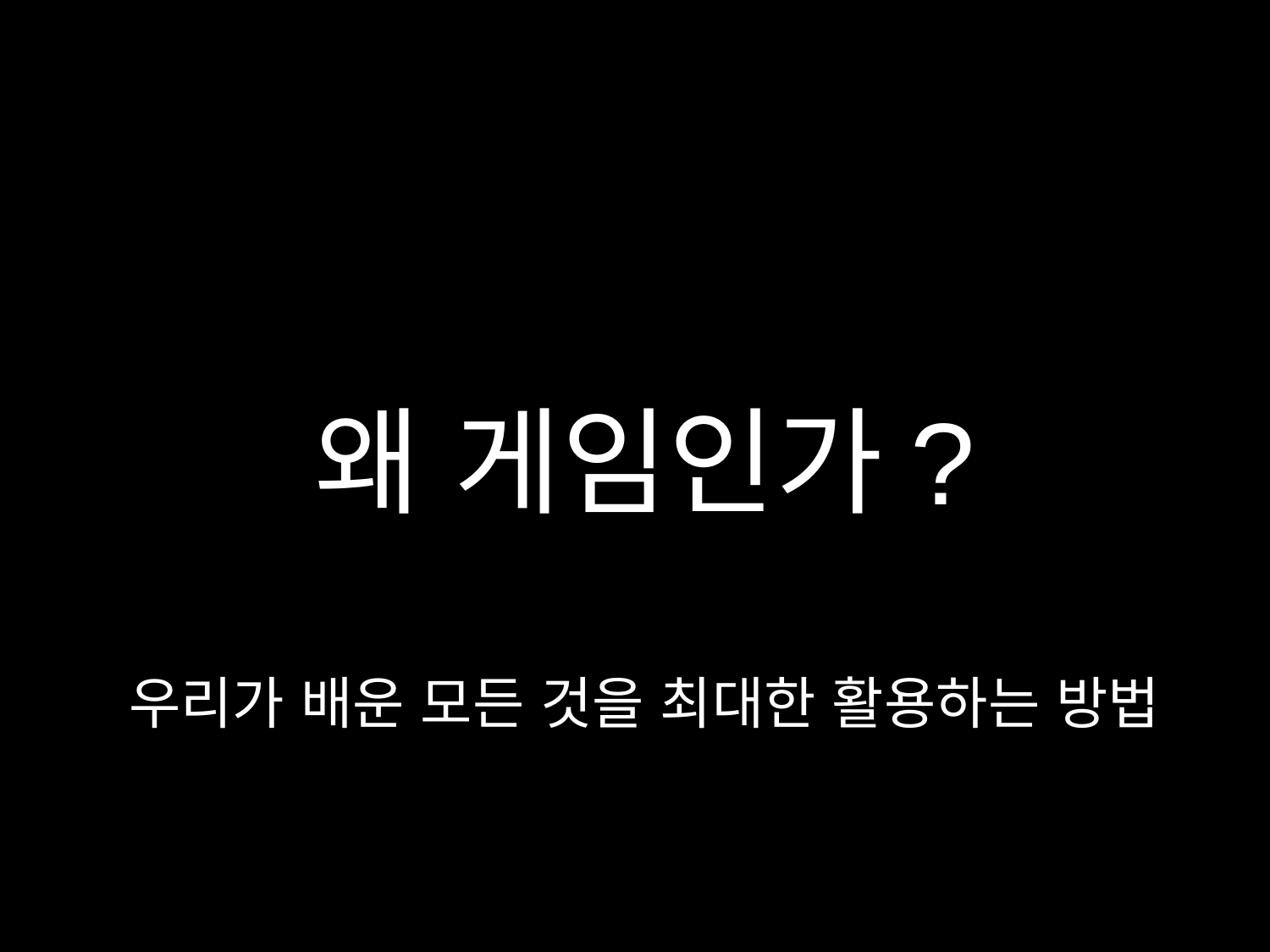

왜 게임인가?

우리가 배운 모든 것을 최대한 활용하는 방법